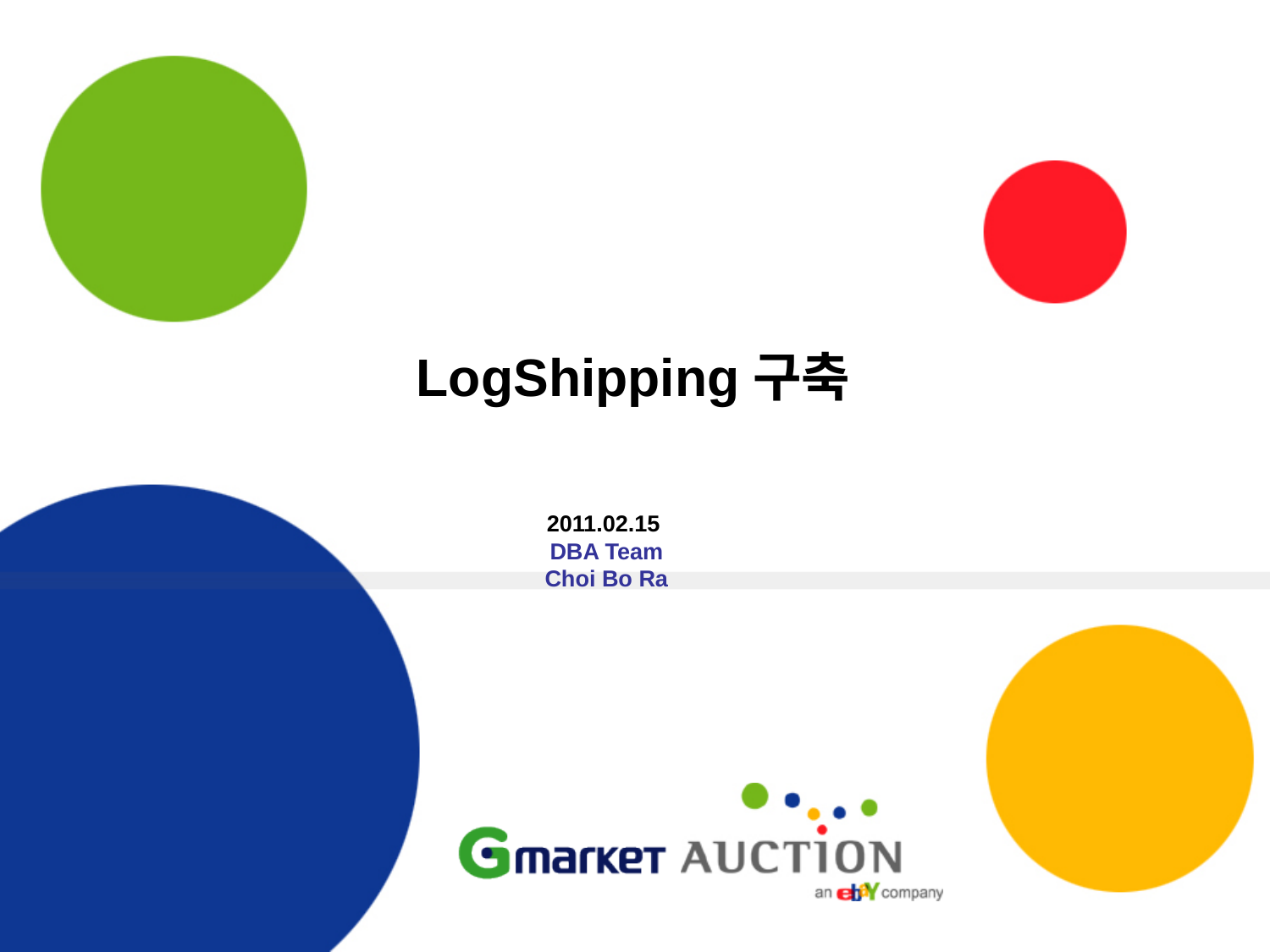

# LogShipping구축
2011.02.15
DBA Team
Choi Bo Ra